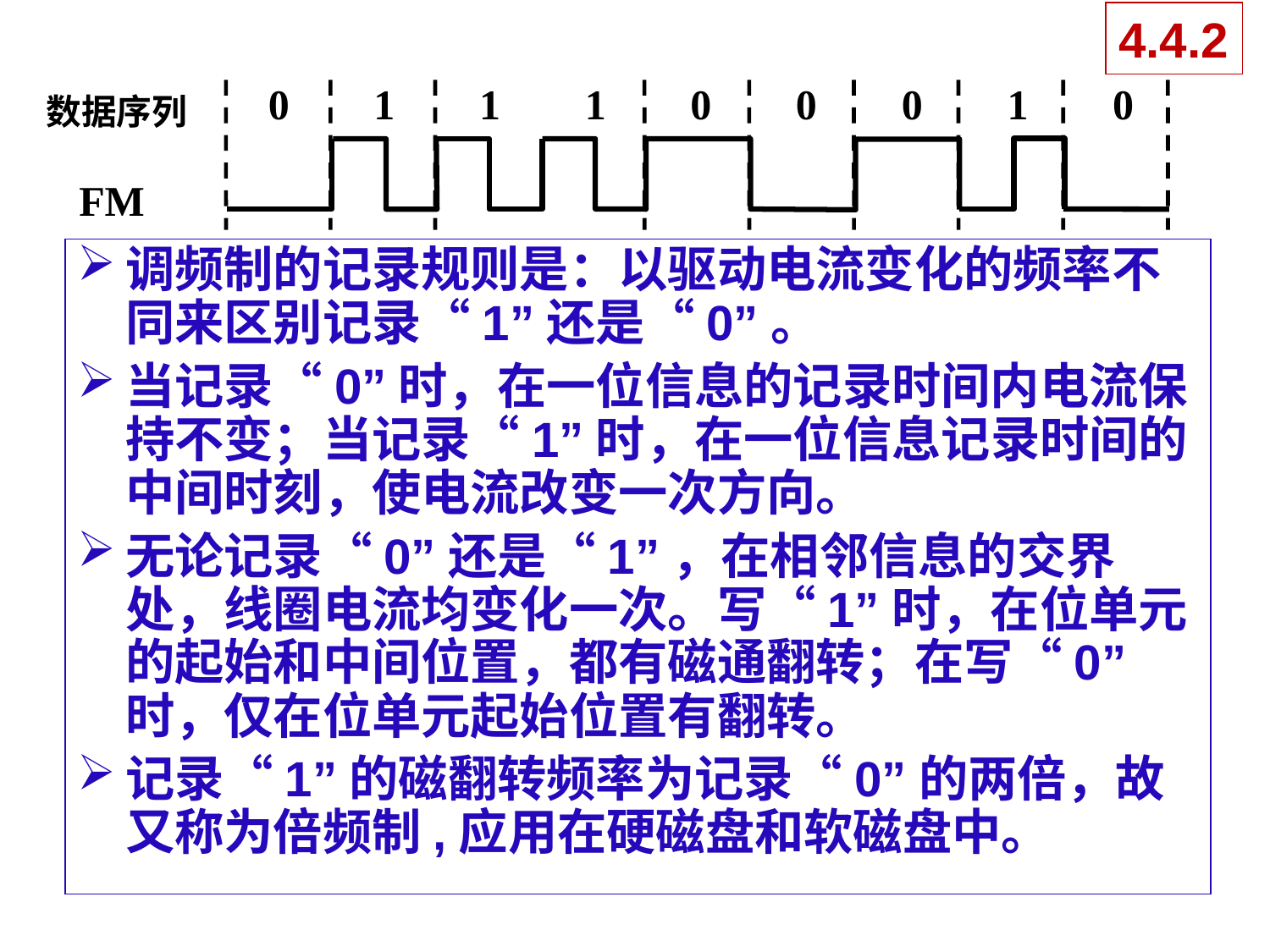

4.4.2
0
1
1
1
0
0
0
1
0

数据序列

FM

调频制的记录规则是：以驱动电流变化的频率不同来区别记录“1”还是“0”。
当记录“0”时，在一位信息的记录时间内电流保持不变；当记录“1”时，在一位信息记录时间的中间时刻，使电流改变一次方向。
无论记录“0”还是“1”，在相邻信息的交界处，线圈电流均变化一次。写“1”时，在位单元的起始和中间位置，都有磁通翻转；在写“0”时，仅在位单元起始位置有翻转。
记录“1”的磁翻转频率为记录“0”的两倍，故又称为倍频制,应用在硬磁盘和软磁盘中。